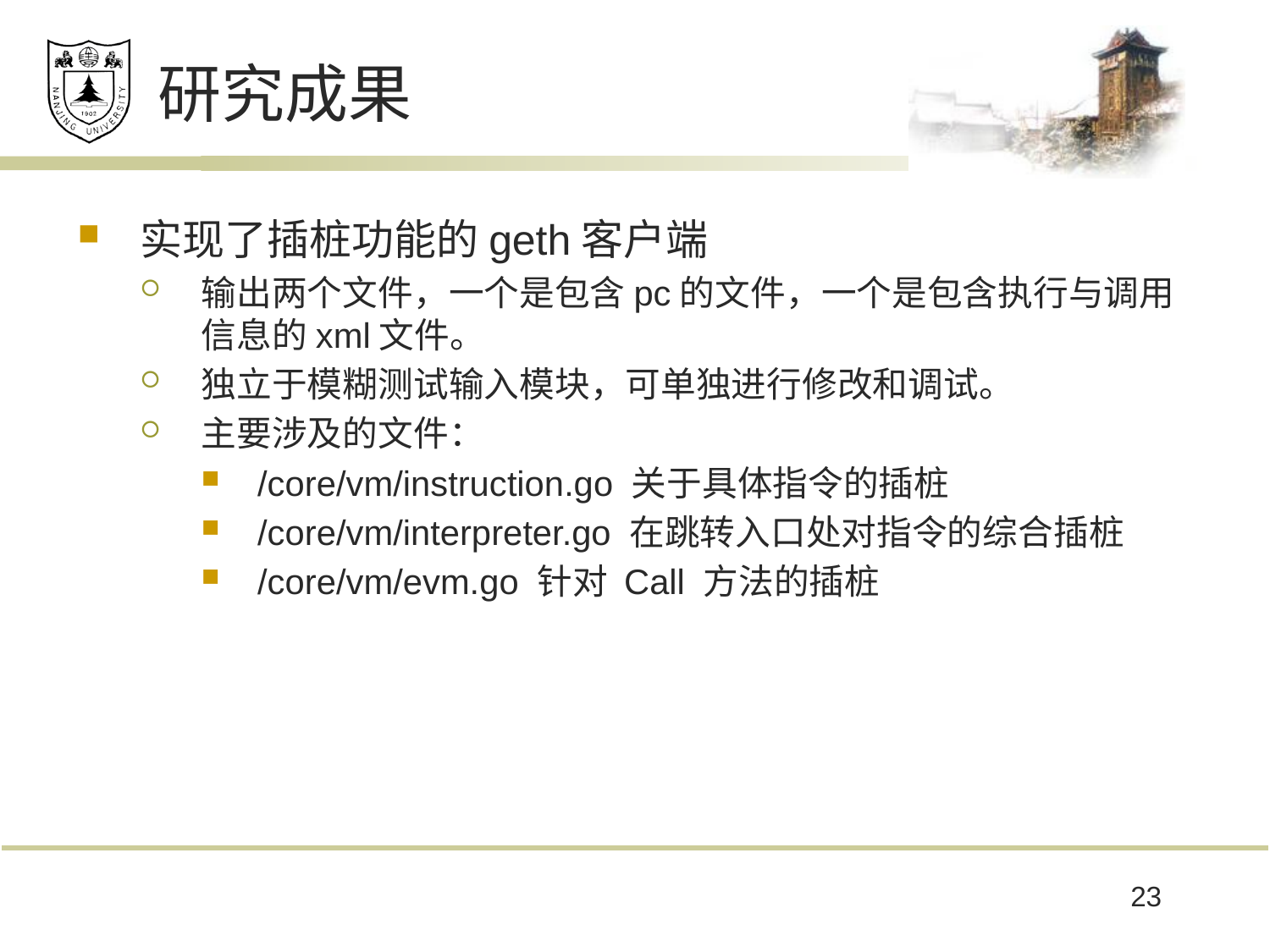

# 研究成果
实现了插桩功能的geth客户端
输出两个文件，一个是包含pc的文件，一个是包含执行与调用信息的xml文件。
独立于模糊测试输入模块，可单独进行修改和调试。
主要涉及的文件：
/core/vm/instruction.go 关于具体指令的插桩
/core/vm/interpreter.go 在跳转入口处对指令的综合插桩
/core/vm/evm.go 针对 Call 方法的插桩
23